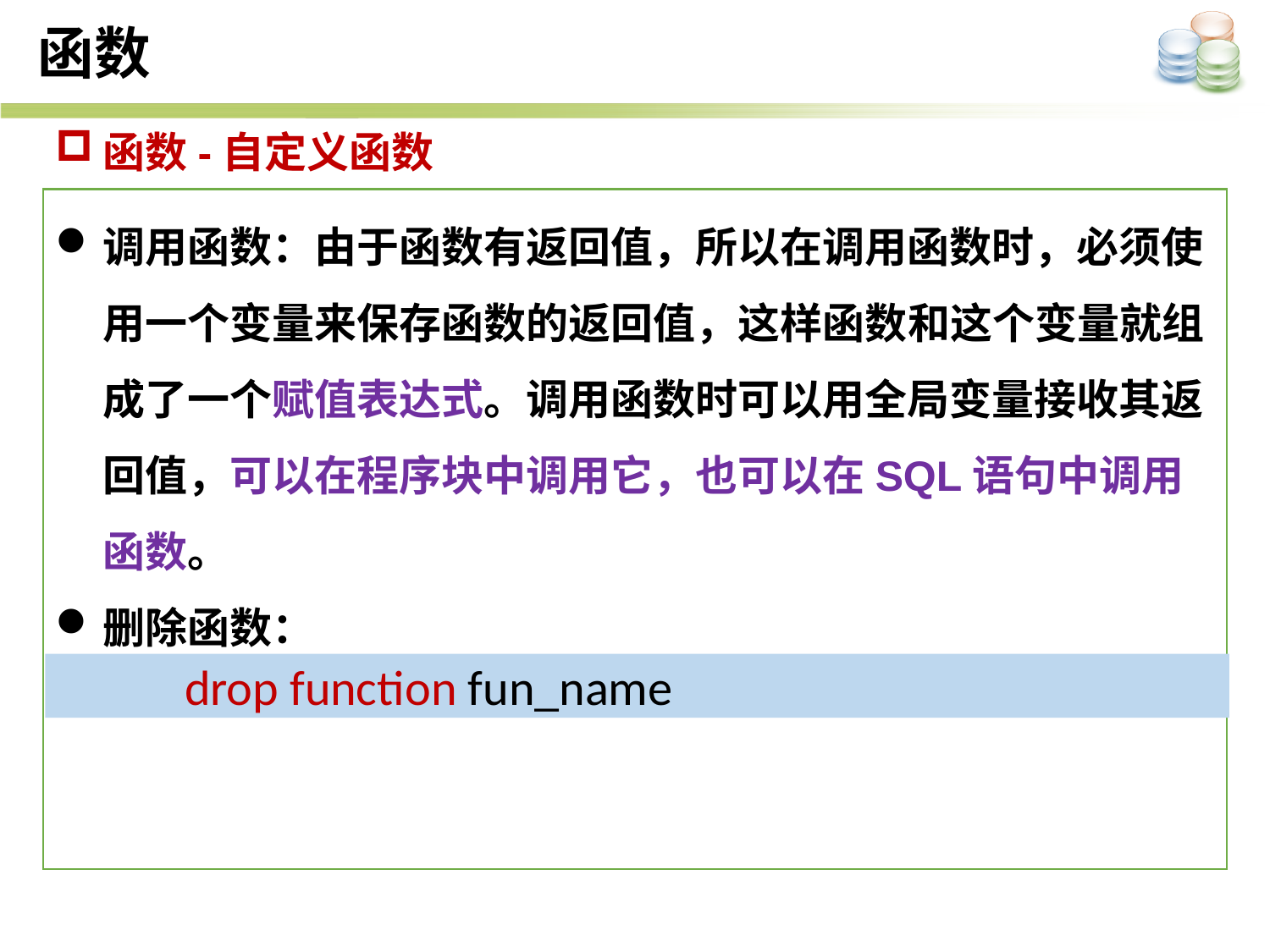

函数
函数-自定义函数
调用函数：由于函数有返回值，所以在调用函数时，必须使用一个变量来保存函数的返回值，这样函数和这个变量就组成了一个赋值表达式。调用函数时可以用全局变量接收其返回值，可以在程序块中调用它，也可以在SQL语句中调用函数。
删除函数：

	drop function fun_name
34